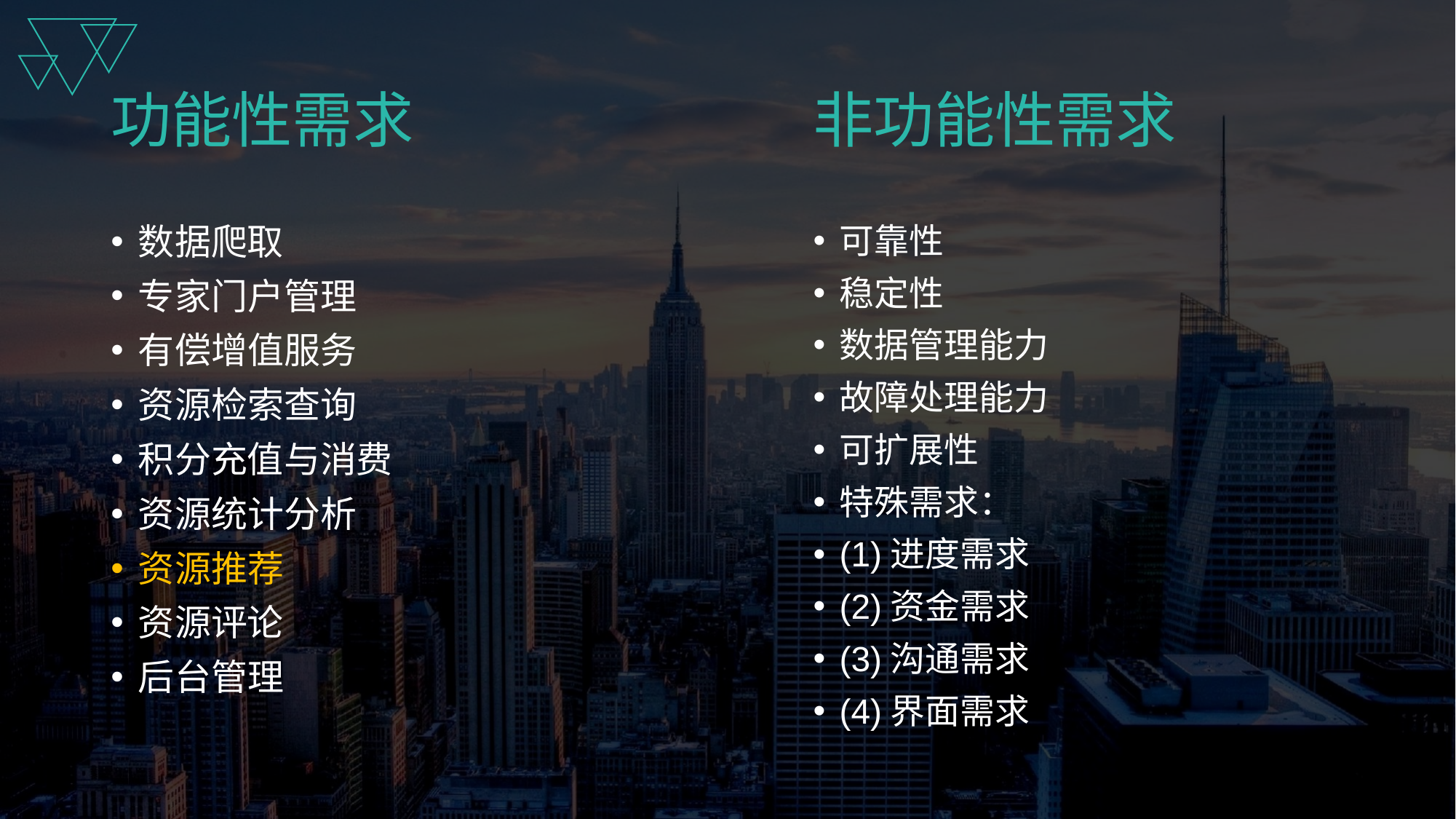

# 功能性需求
非功能性需求
数据爬取
专家门户管理
有偿增值服务
资源检索查询
积分充值与消费
资源统计分析
资源推荐
资源评论
后台管理
可靠性
稳定性
数据管理能力
故障处理能力
可扩展性
特殊需求：
(1)进度需求
(2)资金需求
(3)沟通需求
(4)界面需求